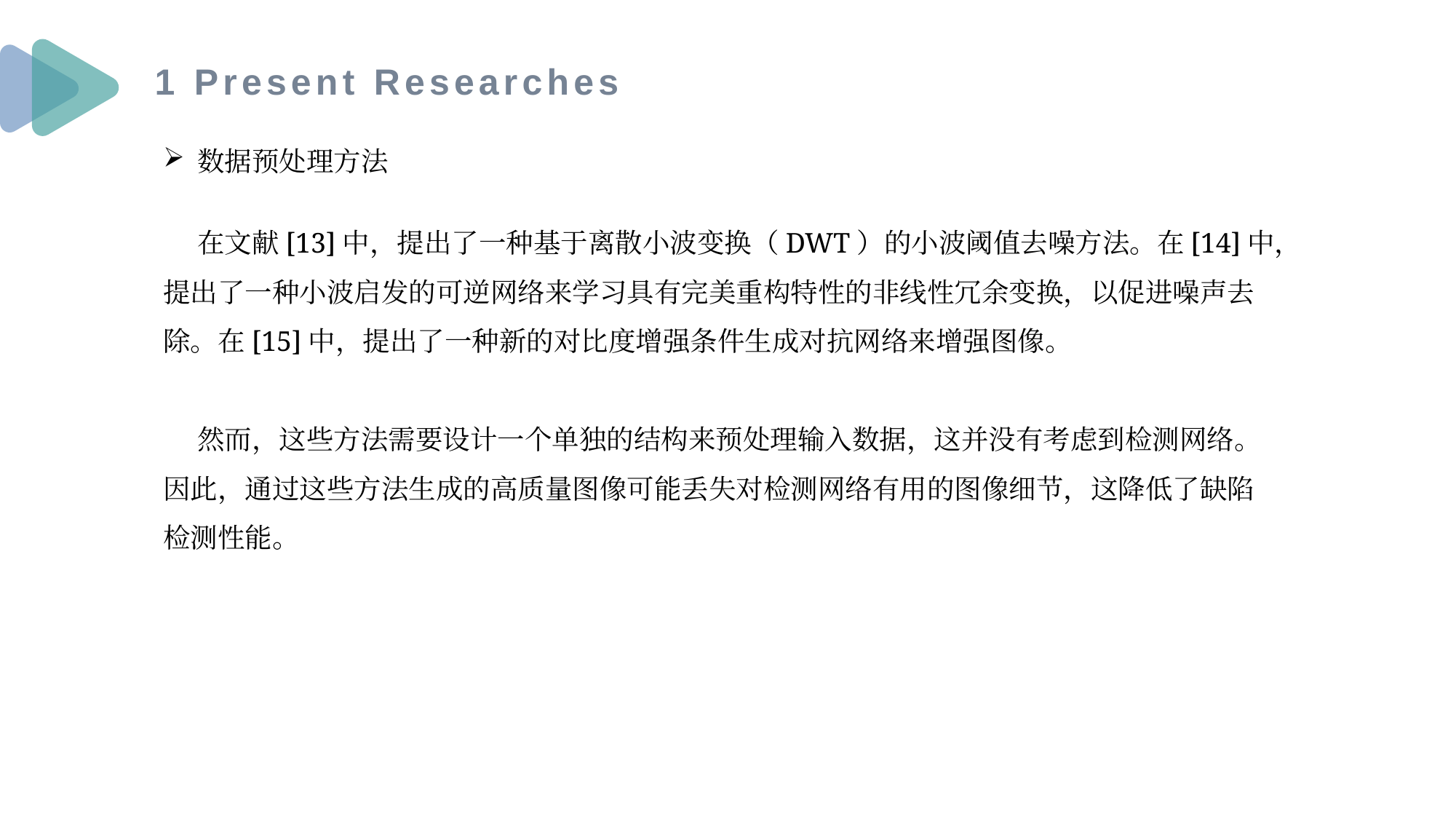

1 Present Researches
数据预处理方法

    在文献[13]中，提出了一种基于离散小波变换（DWT）的小波阈值去噪方法。在[14]中，提出了一种小波启发的可逆网络来学习具有完美重构特性的非线性冗余变换，以促进噪声去除。在[15]中，提出了一种新的对比度增强条件生成对抗网络来增强图像。

    然而，这些方法需要设计一个单独的结构来预处理输入数据，这并没有考虑到检测网络。因此，通过这些方法生成的高质量图像可能丢失对检测网络有用的图像细节，这降低了缺陷检测性能。